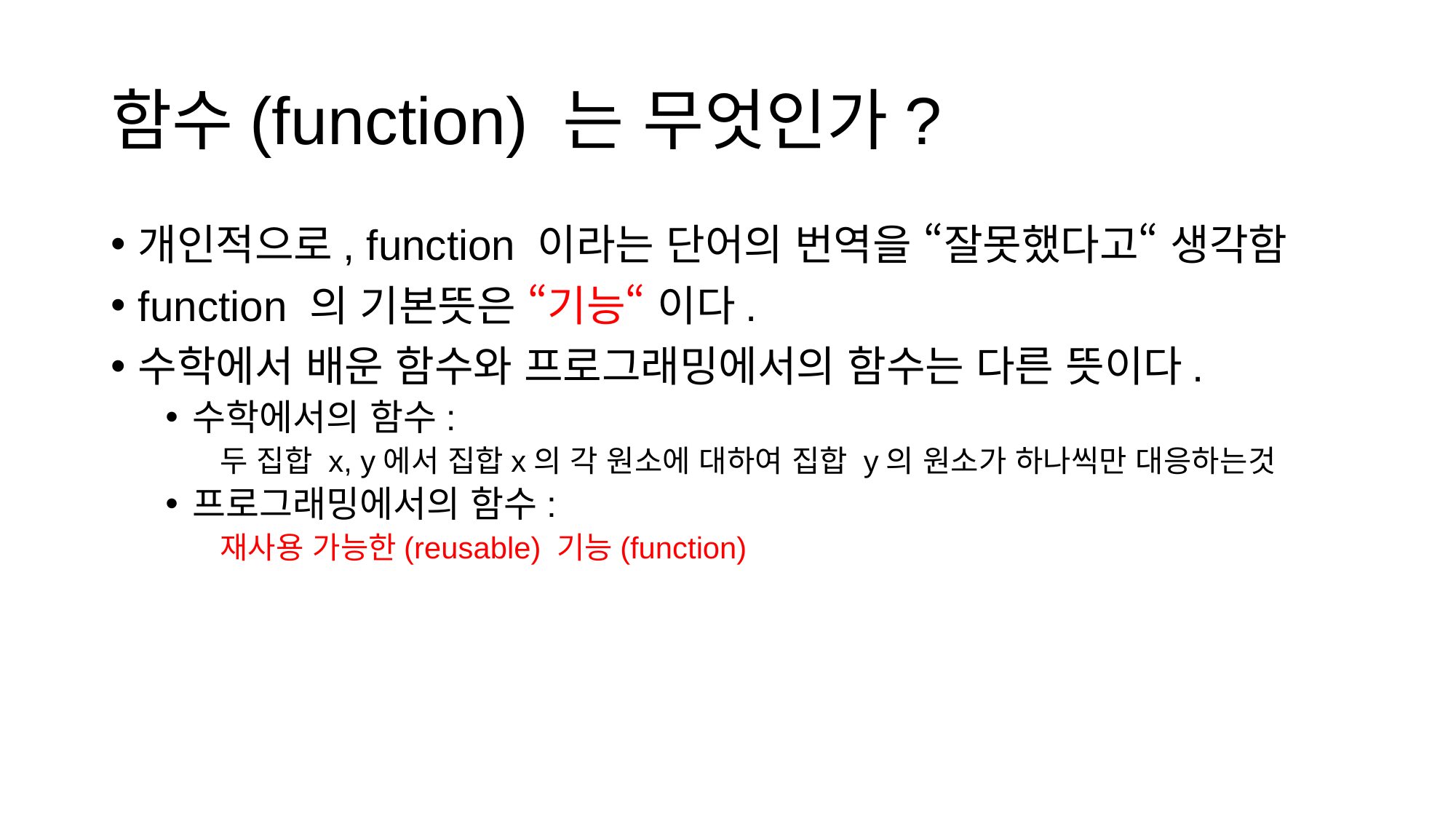

# 함수(function) 는 무엇인가?
개인적으로, function 이라는 단어의 번역을 “잘못했다고“ 생각함
function 의 기본뜻은 “기능“ 이다.
수학에서 배운 함수와 프로그래밍에서의 함수는 다른 뜻이다.
수학에서의 함수:
두 집합 x, y에서 집합x의 각 원소에 대하여 집합 y의 원소가 하나씩만 대응하는것
프로그래밍에서의 함수:
재사용 가능한(reusable) 기능(function)